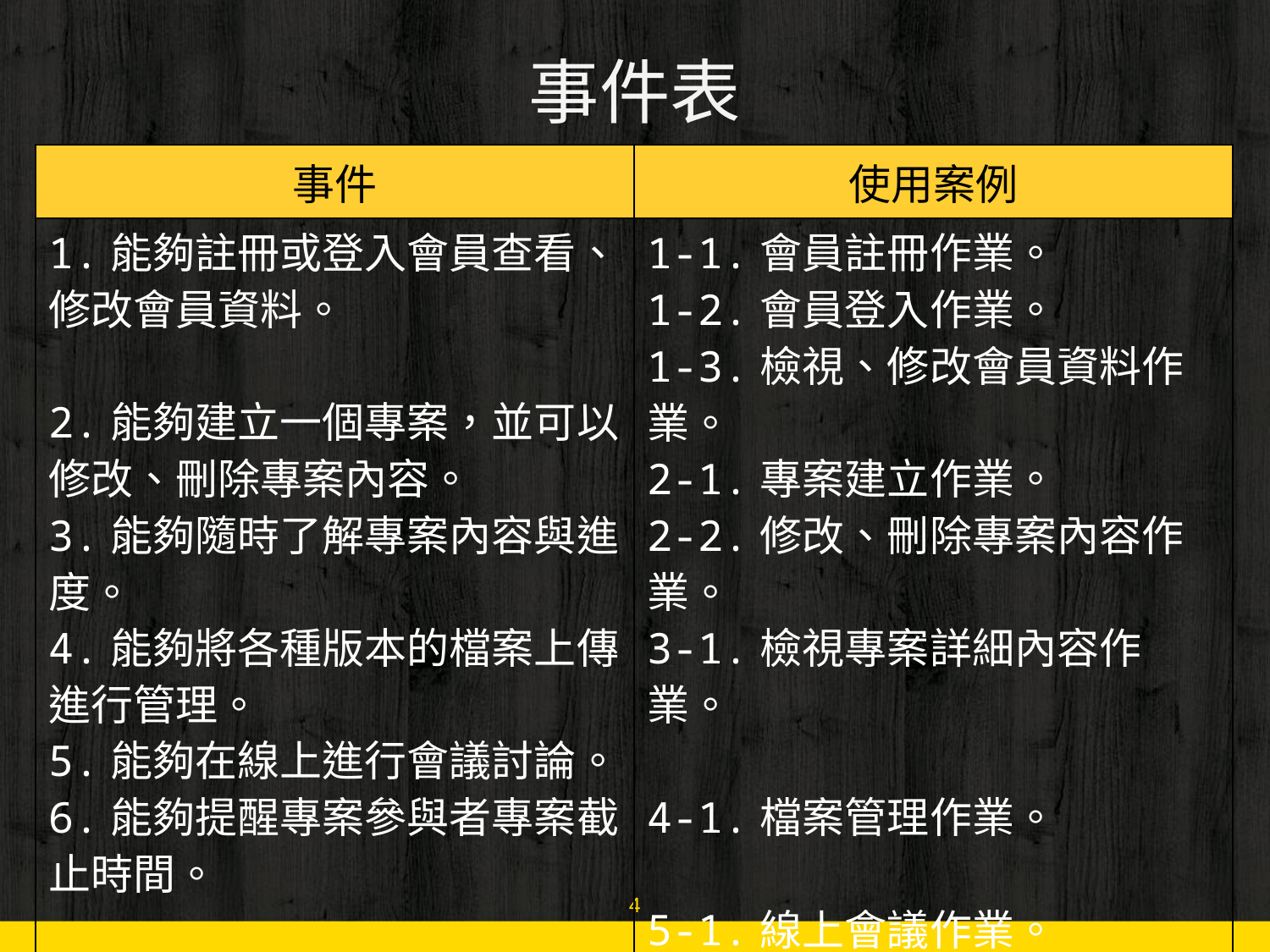

# 事件表
| 事件 | 使用案例 |
| --- | --- |
| 1.能夠註冊或登入會員查看、修改會員資料。 2.能夠建立一個專案，並可以修改、刪除專案內容。 3.能夠隨時了解專案內容與進度。 4.能夠將各種版本的檔案上傳進行管理。 5.能夠在線上進行會議討論。 6.能夠提醒專案參與者專案截止時間。 | 1-1.會員註冊作業。 1-2.會員登入作業。 1-3.檢視、修改會員資料作業。 2-1.專案建立作業。 2-2.修改、刪除專案內容作業。 3-1.檢視專案詳細內容作業。 4-1.檔案管理作業。 5-1.線上會議作業。 6-1.截止提醒作業。 |
4